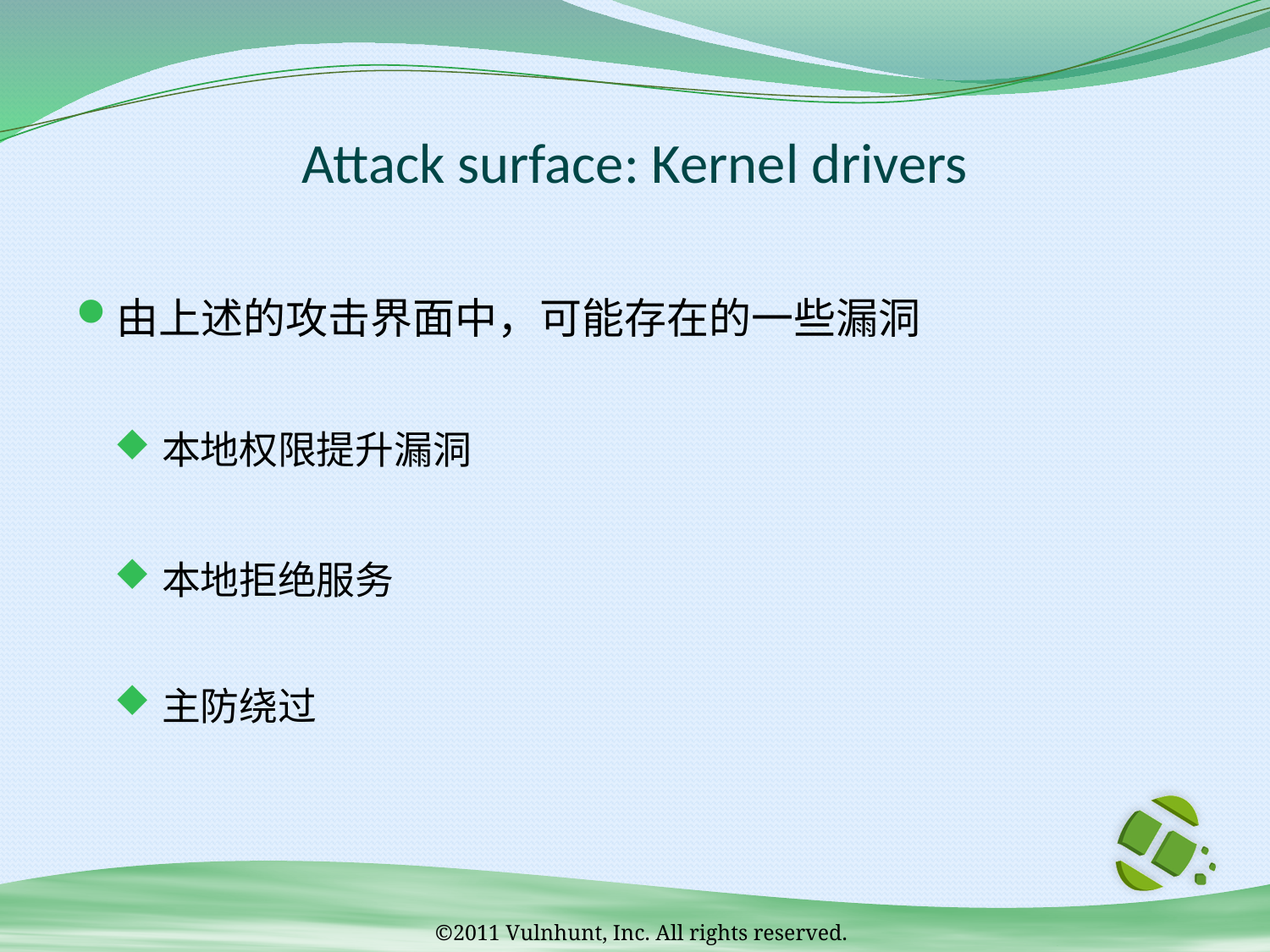

# Attack surface: Kernel drivers

由上述的攻击界面中，可能存在的一些漏洞

本地权限提升漏洞

本地拒绝服务

主防绕过